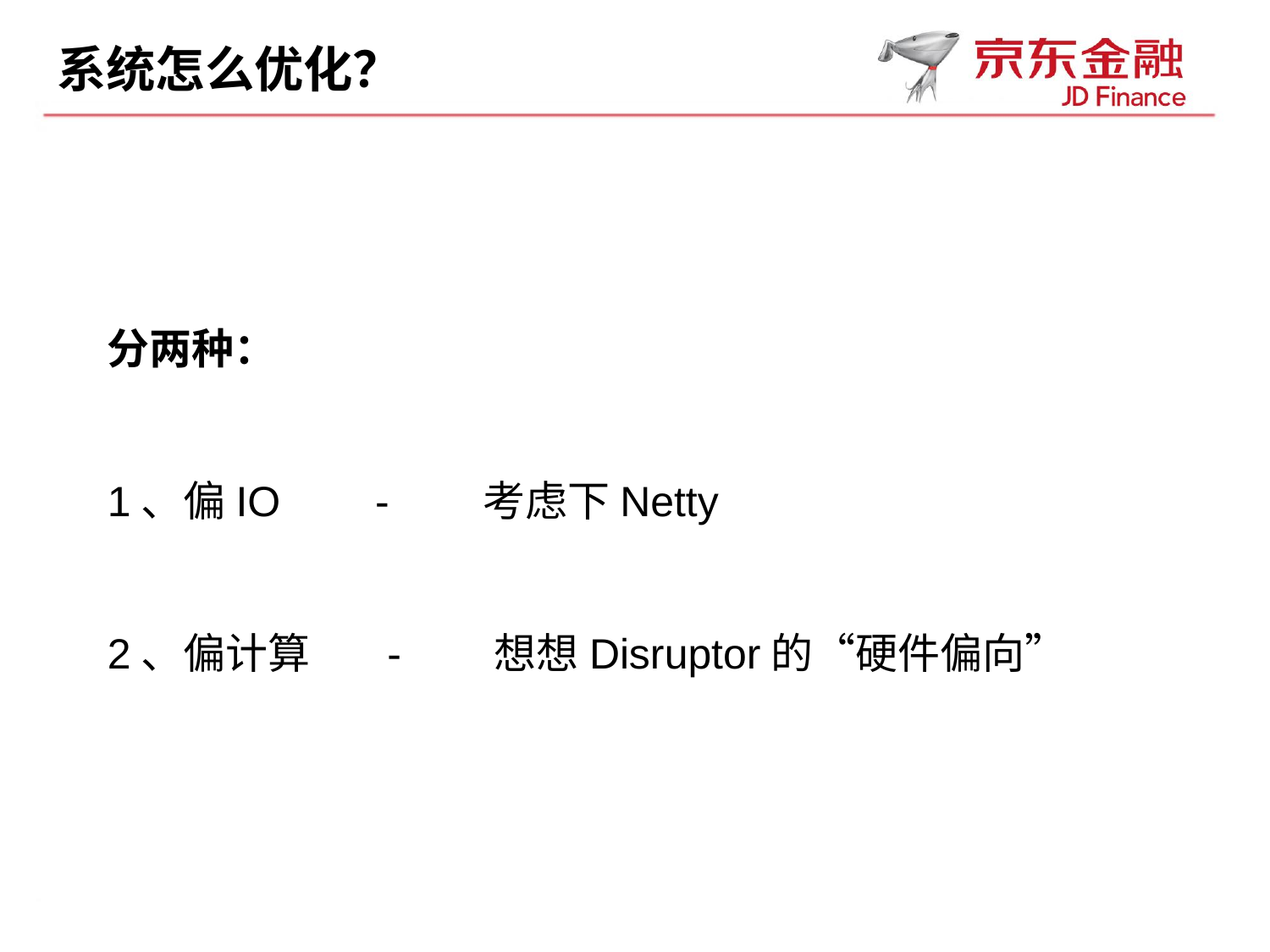

系统怎么优化？
分两种：

1、偏IO        -       考虑下Netty

2、偏计算       -       想想Disruptor的“硬件偏向”